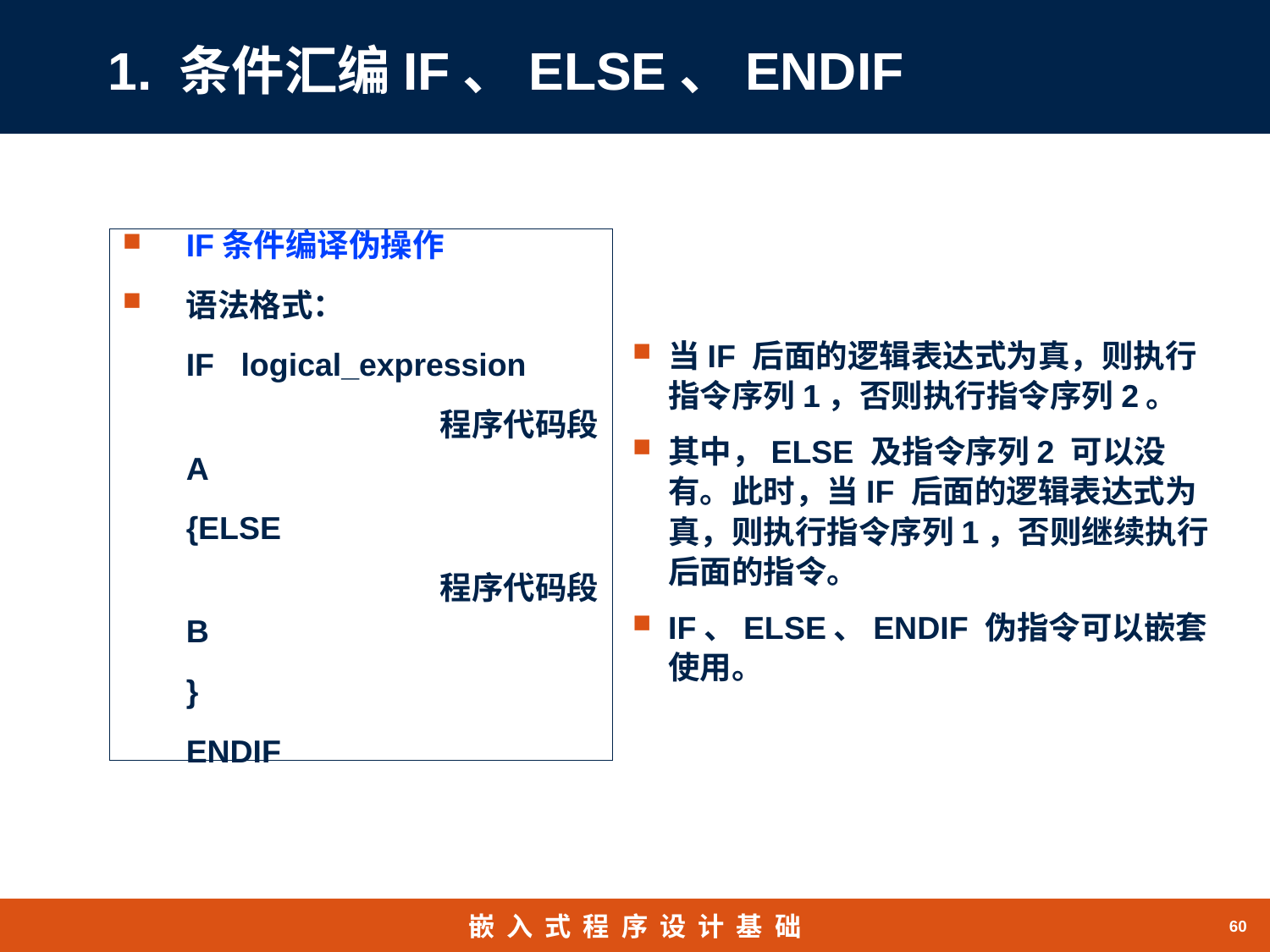

# 1. 条件汇编IF、ELSE、ENDIF
IF条件编译伪操作
语法格式：
	IF   logical_expression
			程序代码段A
	{ELSE
			程序代码段B
	}
	ENDIF
当IF 后面的逻辑表达式为真，则执行指令序列1，否则执行指令序列2。
其中，ELSE 及指令序列2 可以没有。此时，当IF 后面的逻辑表达式为真，则执行指令序列1，否则继续执行后面的指令。
IF、ELSE、ENDIF 伪指令可以嵌套使用。